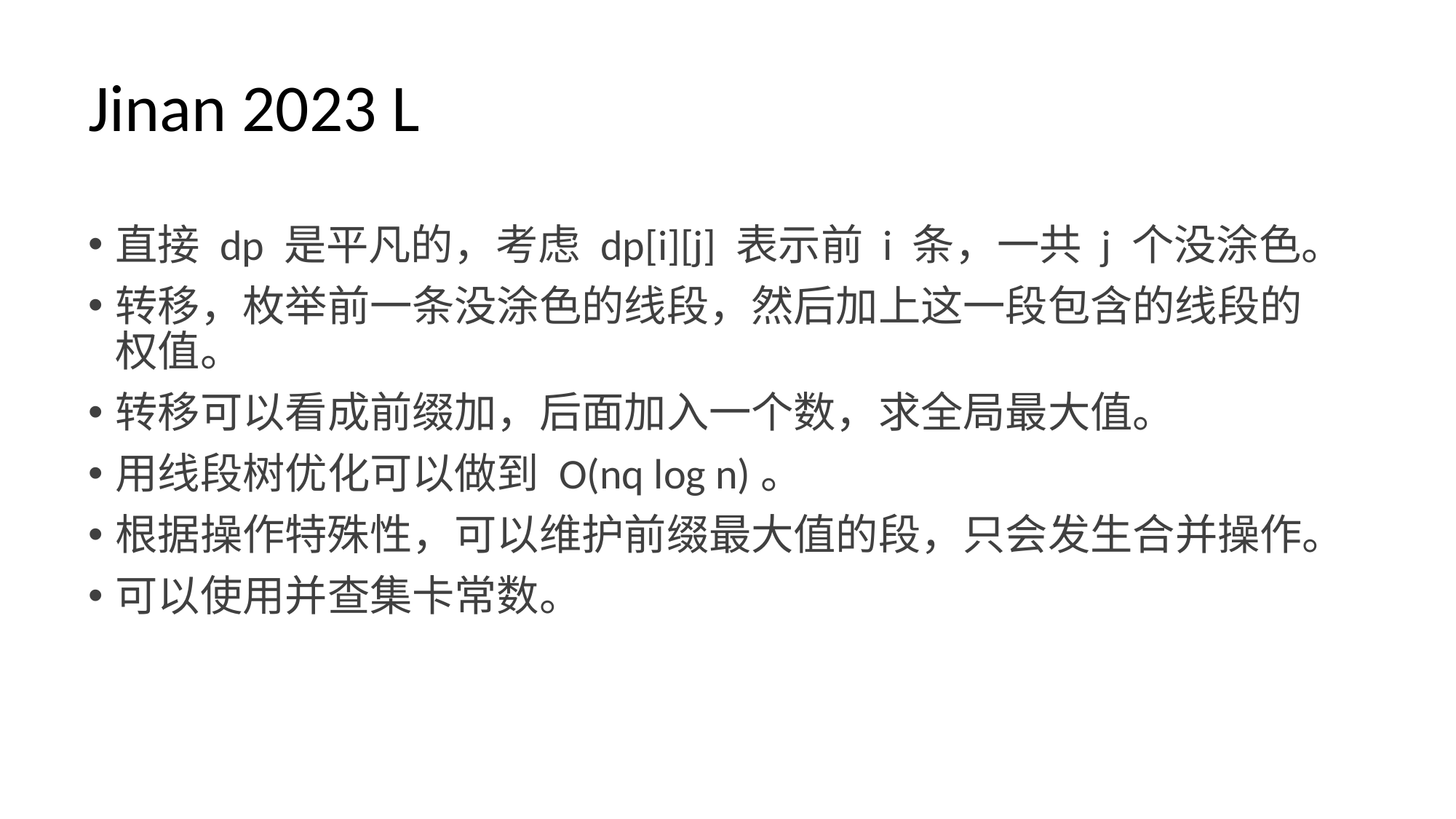

# Jinan 2023 L
直接 dp 是平凡的，考虑 dp[i][j] 表示前 i 条，一共 j 个没涂色。
转移，枚举前一条没涂色的线段，然后加上这一段包含的线段的权值。
转移可以看成前缀加，后面加入一个数，求全局最大值。
用线段树优化可以做到 O(nq log n)。
根据操作特殊性，可以维护前缀最大值的段，只会发生合并操作。
可以使用并查集卡常数。